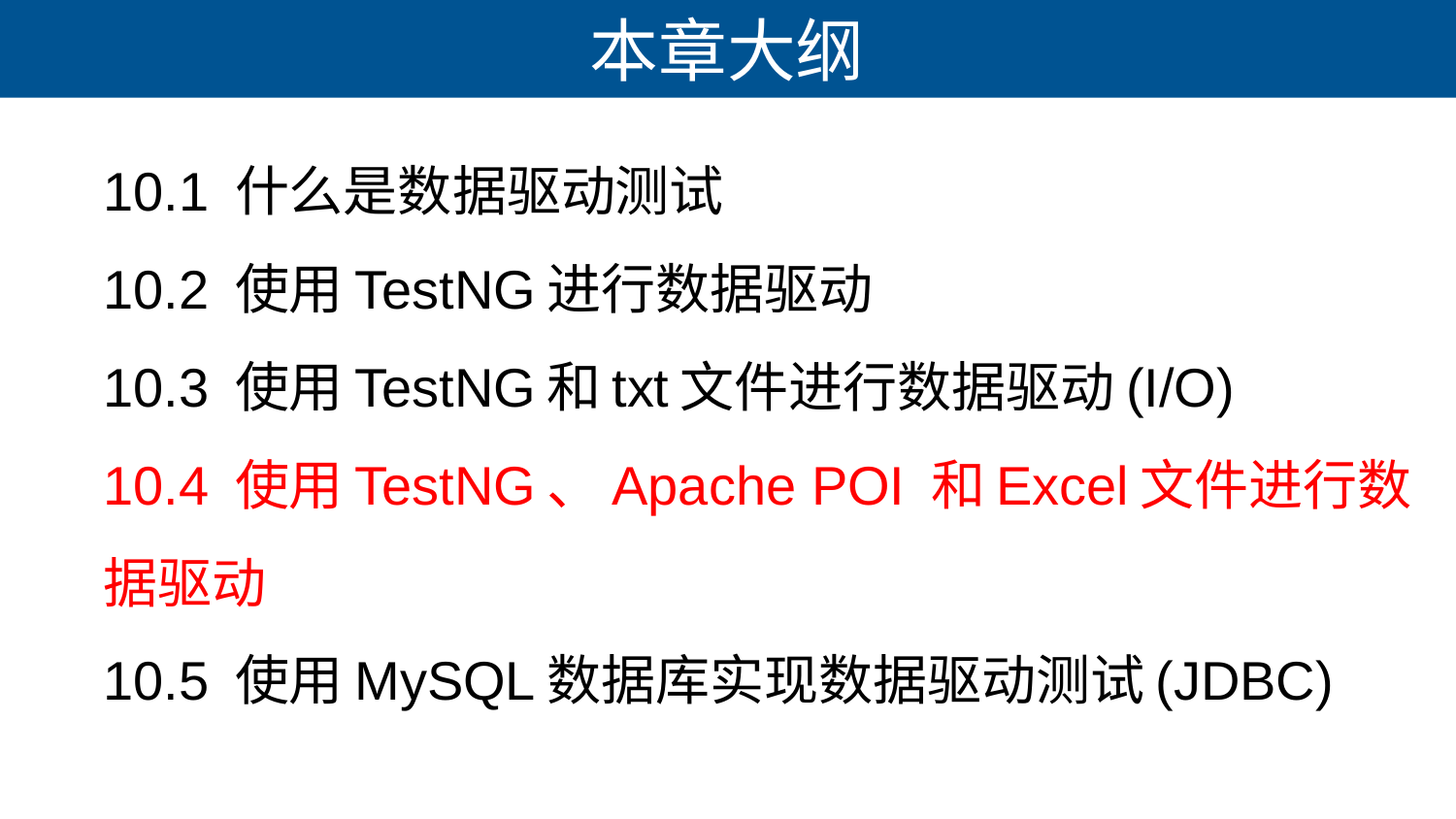

# 本章大纲
10.1 什么是数据驱动测试
10.2 使用TestNG进行数据驱动
10.3 使用TestNG和txt文件进行数据驱动(I/O)
10.4 使用TestNG、Apache POI 和Excel文件进行数据驱动
10.5 使用MySQL数据库实现数据驱动测试(JDBC)